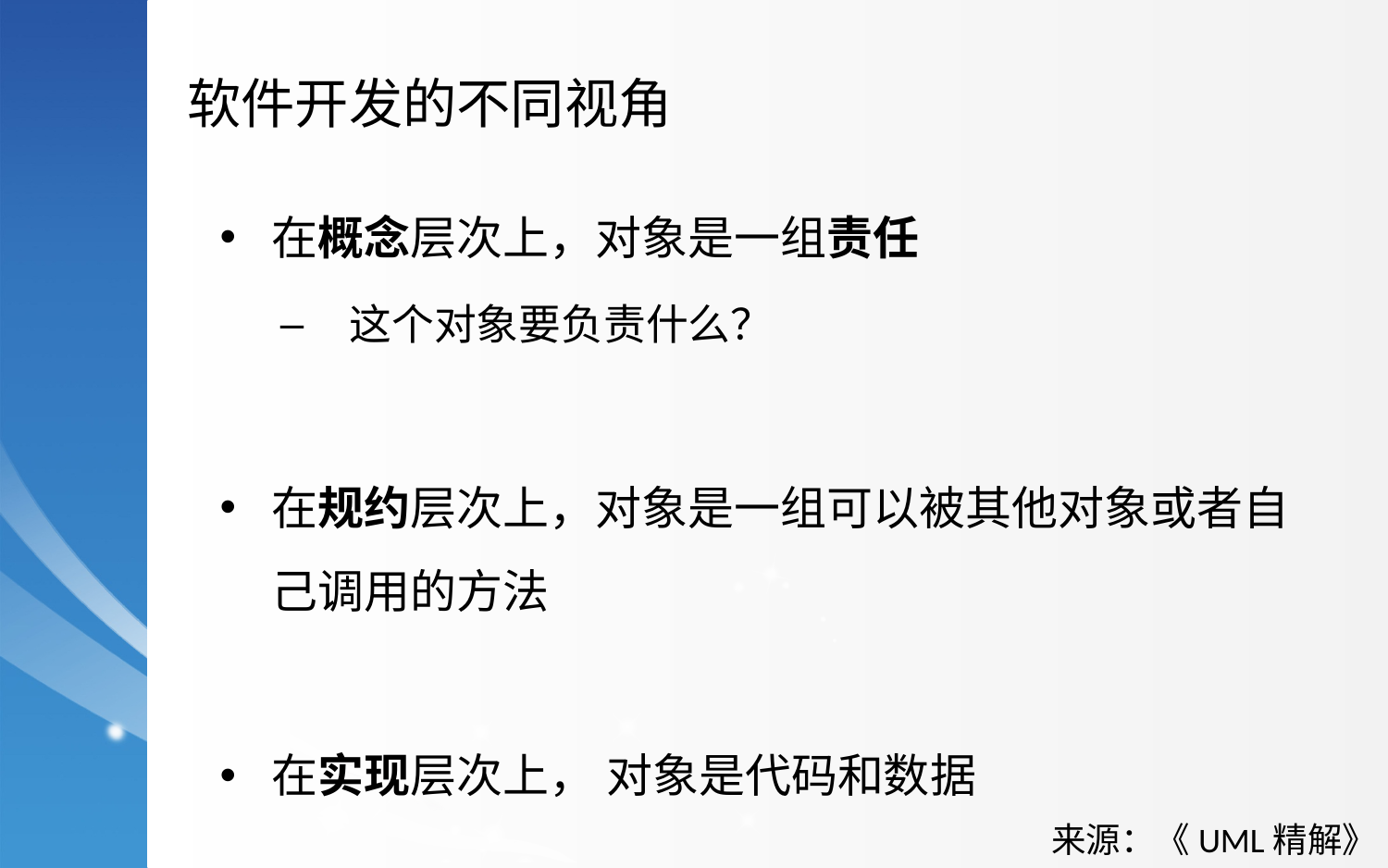

软件开发的不同视角
在概念层次上，对象是一组责任
这个对象要负责什么？

在规约层次上，对象是一组可以被其他对象或者自己调用的方法

在实现层次上， 对象是代码和数据

来源：《UML精解》